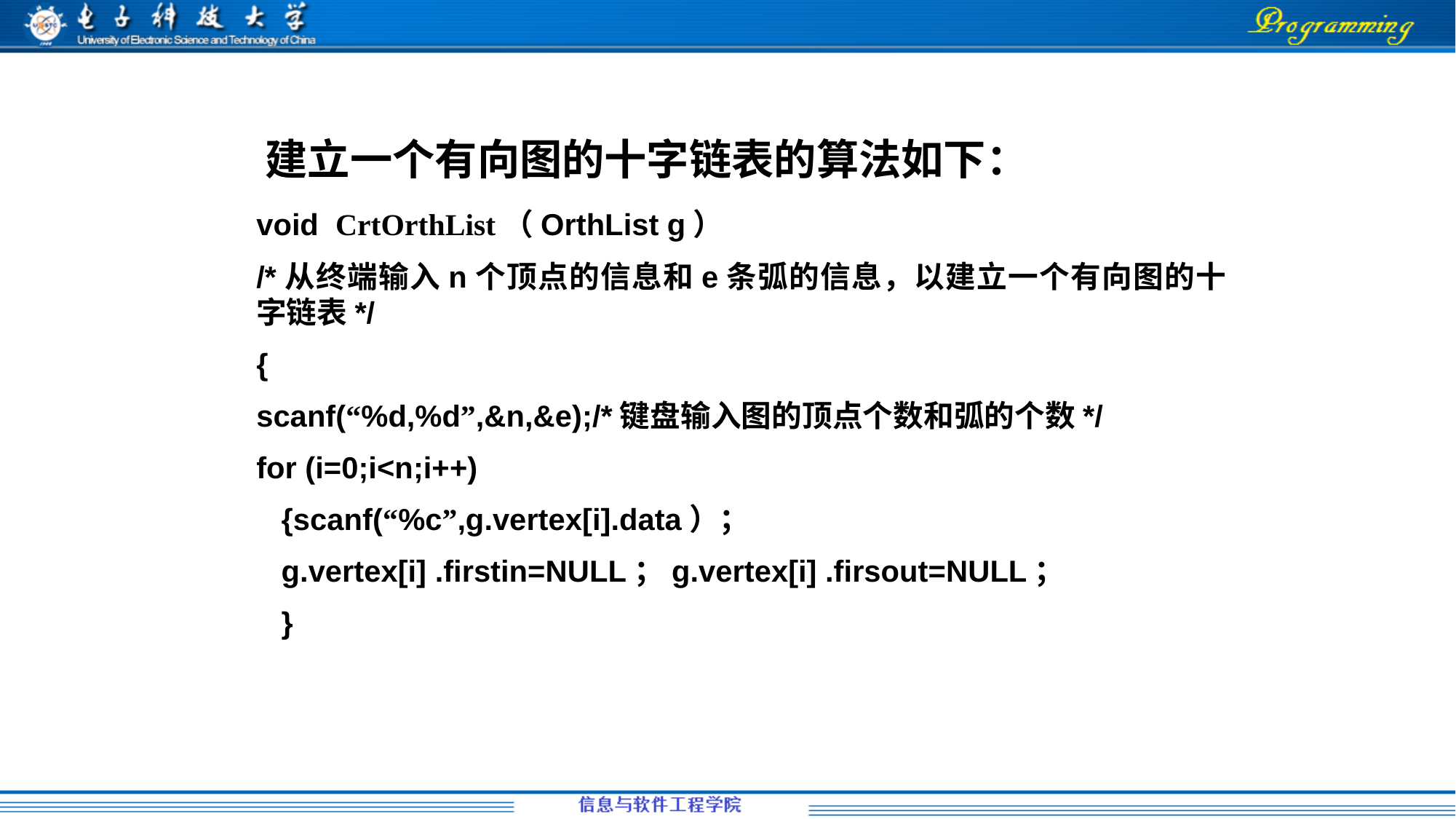

建立一个有向图的十字链表的算法如下：
void  CrtOrthList（OrthList g）
/*从终端输入n个顶点的信息和e条弧的信息，以建立一个有向图的十字链表*/
{
scanf(“%d,%d”,&n,&e);/*键盘输入图的顶点个数和弧的个数*/
for (i=0;i<n;i++)
   {scanf(“%c”,g.vertex[i].data）；
   g.vertex[i] .firstin=NULL；g.vertex[i] .firsout=NULL；
   }